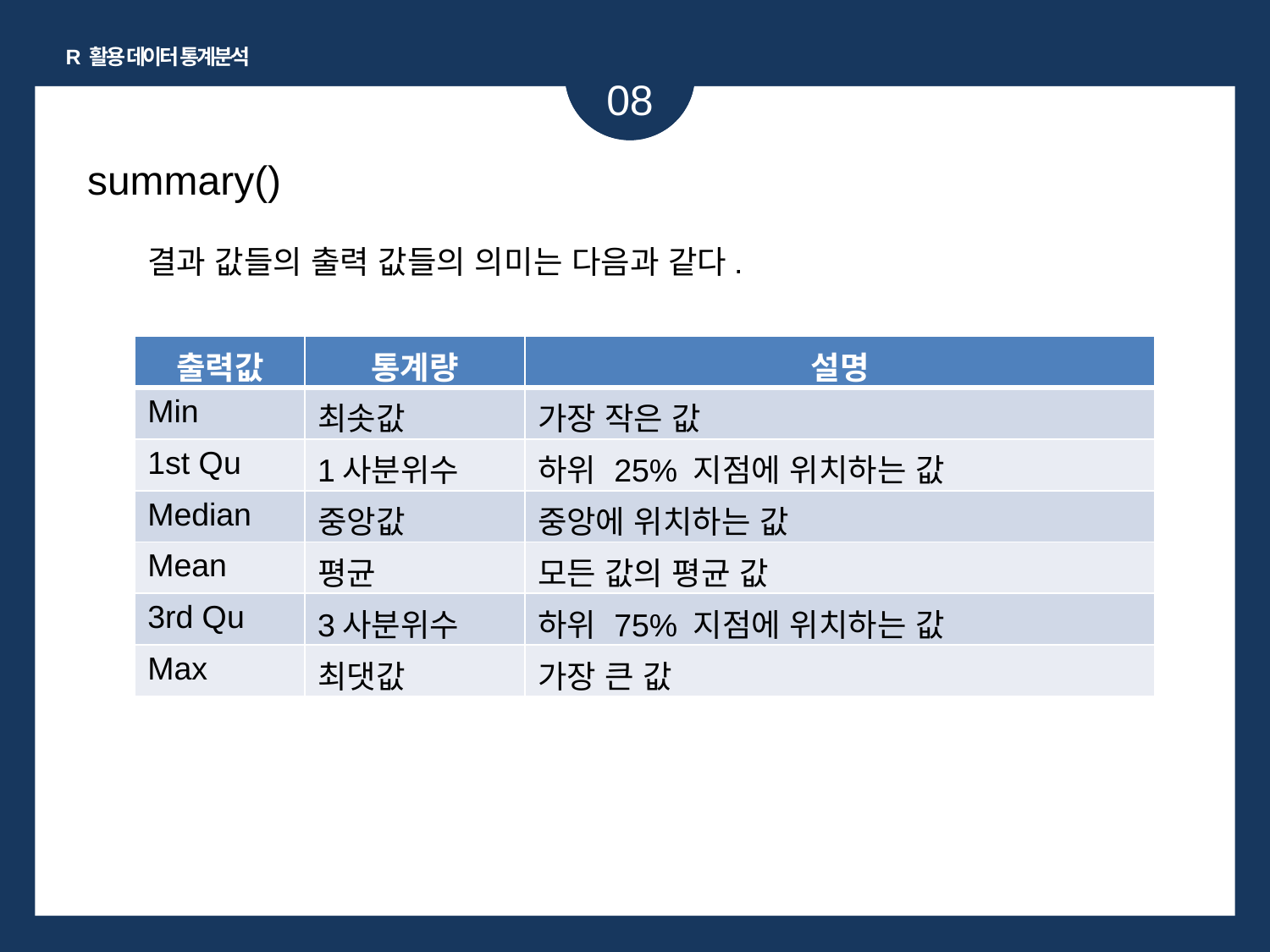

R 활용 데이터 통계분석
08
summary()
결과 값들의 출력 값들의 의미는 다음과 같다.
| 출력값 | 통계량 | 설명 |
| --- | --- | --- |
| Min | 최솟값 | 가장 작은 값 |
| 1st Qu | 1사분위수 | 하위 25% 지점에 위치하는 값 |
| Median | 중앙값 | 중앙에 위치하는 값 |
| Mean | 평균 | 모든 값의 평균 값 |
| 3rd Qu | 3사분위수 | 하위 75% 지점에 위치하는 값 |
| Max | 최댓값 | 가장 큰 값 |